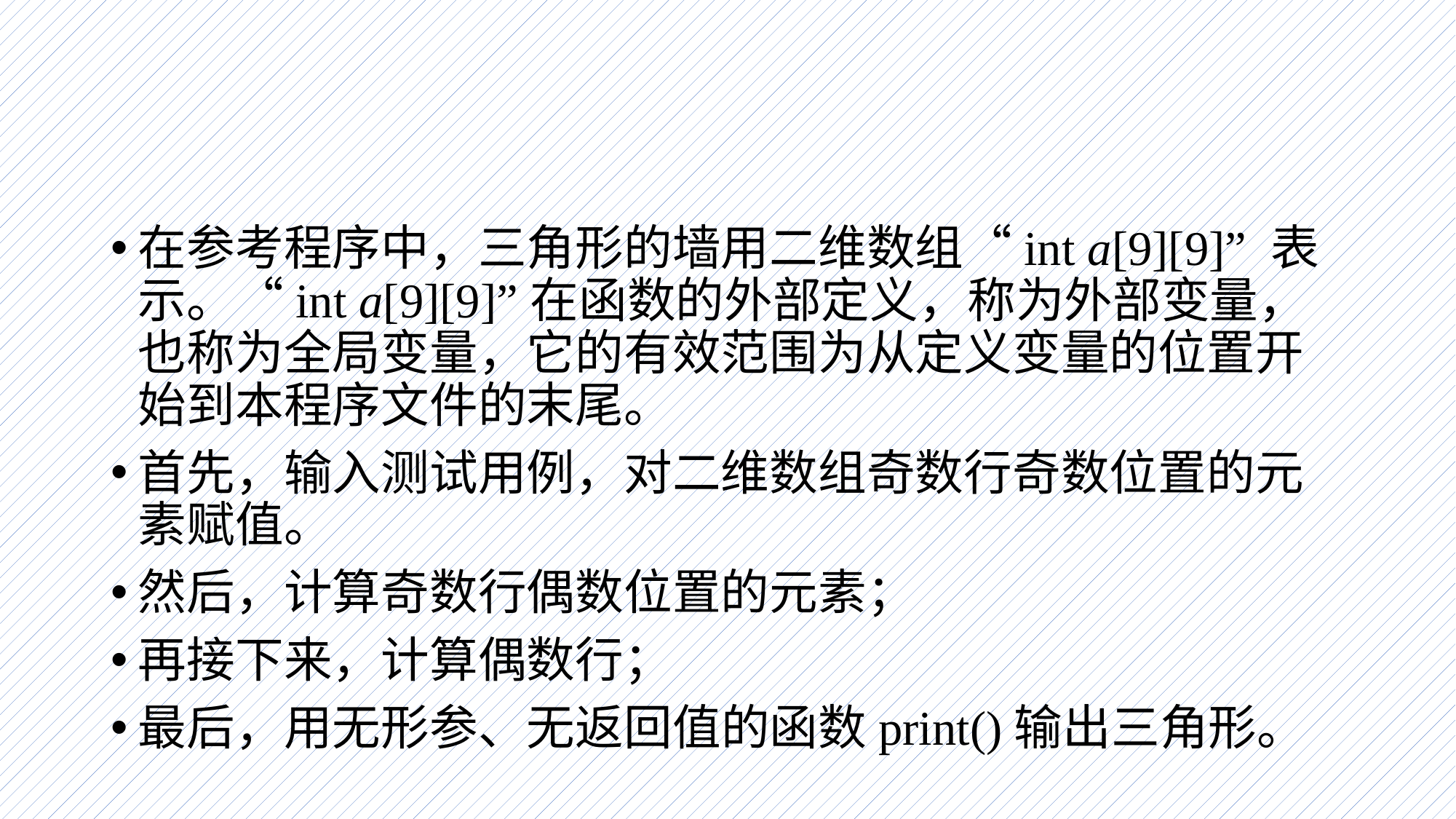

#
在参考程序中，三角形的墙用二维数组“int a[9][9]” 表示。“int a[9][9]”在函数的外部定义，称为外部变量，也称为全局变量，它的有效范围为从定义变量的位置开始到本程序文件的末尾。
首先，输入测试用例，对二维数组奇数行奇数位置的元素赋值。
然后，计算奇数行偶数位置的元素；
再接下来，计算偶数行；
最后，用无形参、无返回值的函数print()输出三角形。